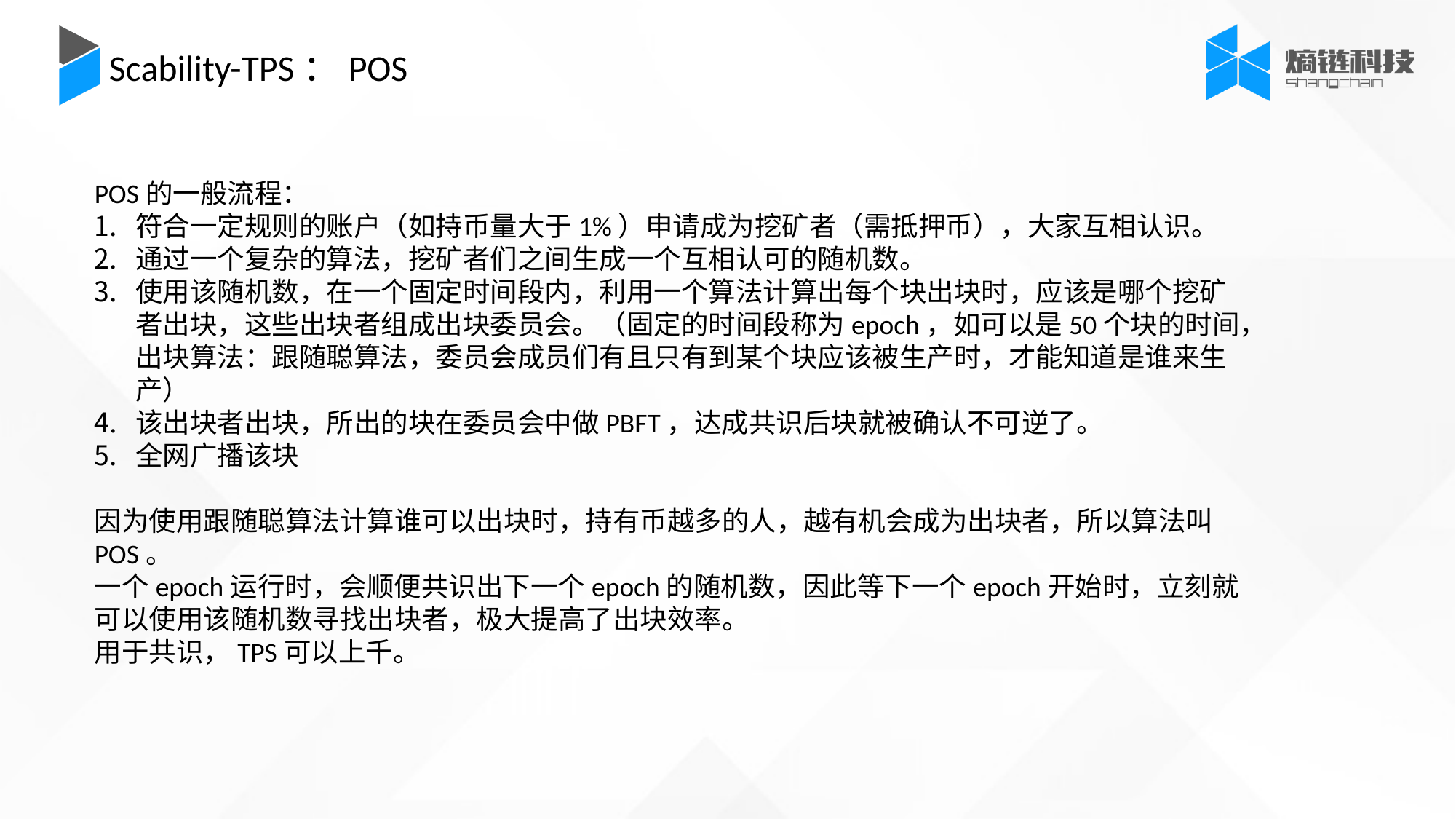

Scability-TPS：POS
POS的一般流程：
符合一定规则的账户（如持币量大于1%）申请成为挖矿者（需抵押币），大家互相认识。
通过一个复杂的算法，挖矿者们之间生成一个互相认可的随机数。
使用该随机数，在一个固定时间段内，利用一个算法计算出每个块出块时，应该是哪个挖矿者出块，这些出块者组成出块委员会。（固定的时间段称为epoch，如可以是50个块的时间，出块算法：跟随聪算法，委员会成员们有且只有到某个块应该被生产时，才能知道是谁来生产）
该出块者出块，所出的块在委员会中做PBFT，达成共识后块就被确认不可逆了。
全网广播该块

因为使用跟随聪算法计算谁可以出块时，持有币越多的人，越有机会成为出块者，所以算法叫POS。
一个epoch运行时，会顺便共识出下一个epoch的随机数，因此等下一个epoch开始时，立刻就可以使用该随机数寻找出块者，极大提高了出块效率。
用于共识，TPS可以上千。